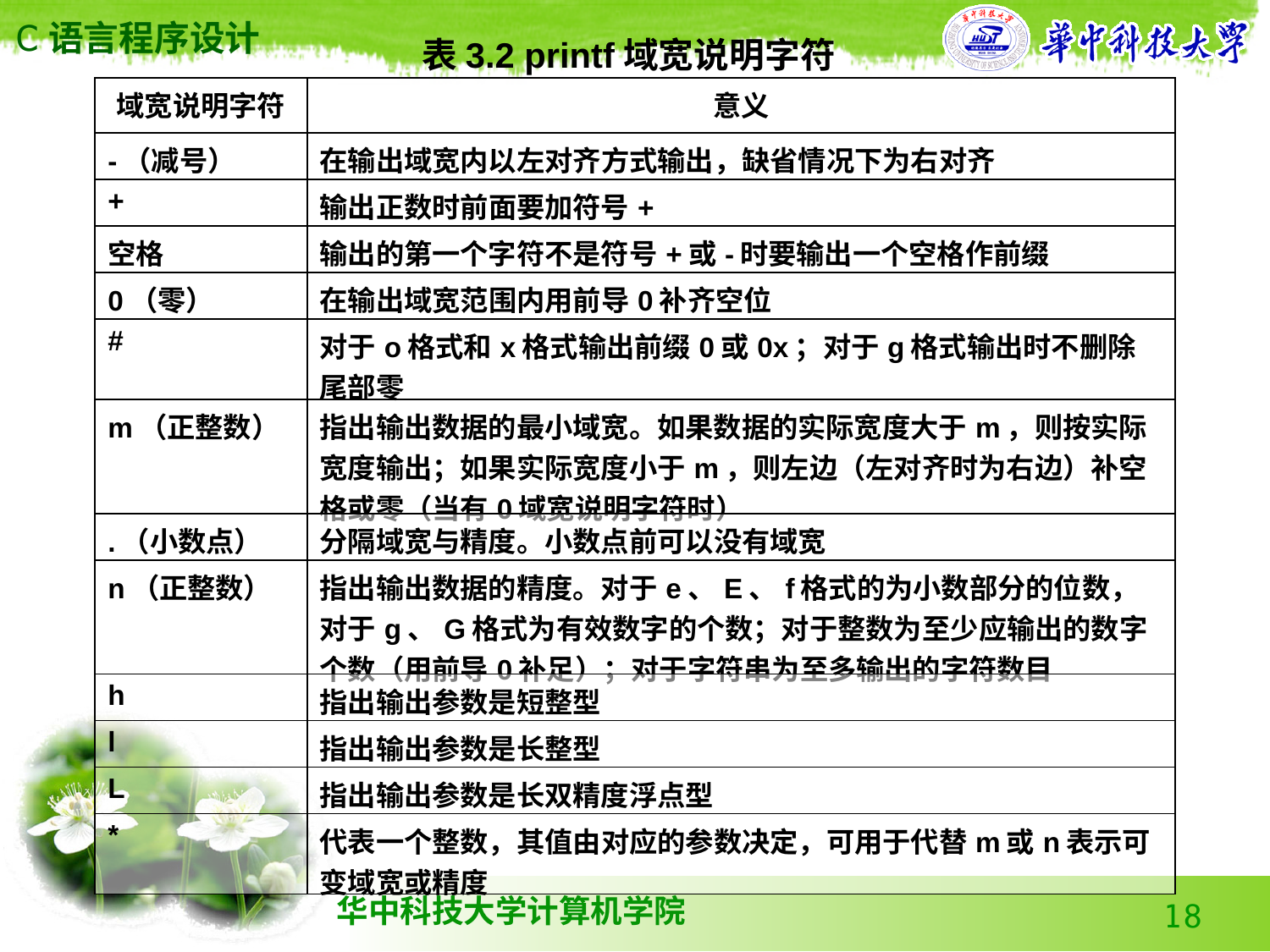

表3.2 printf域宽说明字符
| 域宽说明字符 | 意义 |
| --- | --- |
| -（减号） | 在输出域宽内以左对齐方式输出，缺省情况下为右对齐 |
| + | 输出正数时前面要加符号+ |
| 空格 | 输出的第一个字符不是符号+或-时要输出一个空格作前缀 |
| 0（零） | 在输出域宽范围内用前导0补齐空位 |
| # | 对于o格式和x格式输出前缀0或0x；对于g格式输出时不删除尾部零 |
| m（正整数） | 指出输出数据的最小域宽。如果数据的实际宽度大于m，则按实际宽度输出；如果实际宽度小于m，则左边（左对齐时为右边）补空格或零（当有0域宽说明字符时） |
| .（小数点） | 分隔域宽与精度。小数点前可以没有域宽 |
| n（正整数） | 指出输出数据的精度。对于e、E、f格式的为小数部分的位数，对于g、G格式为有效数字的个数；对于整数为至少应输出的数字个数（用前导0补足）；对于字符串为至多输出的字符数目 |
| h | 指出输出参数是短整型 |
| l | 指出输出参数是长整型 |
| L | 指出输出参数是长双精度浮点型 |
| \* | 代表一个整数，其值由对应的参数决定，可用于代替m或n表示可变域宽或精度 |
18